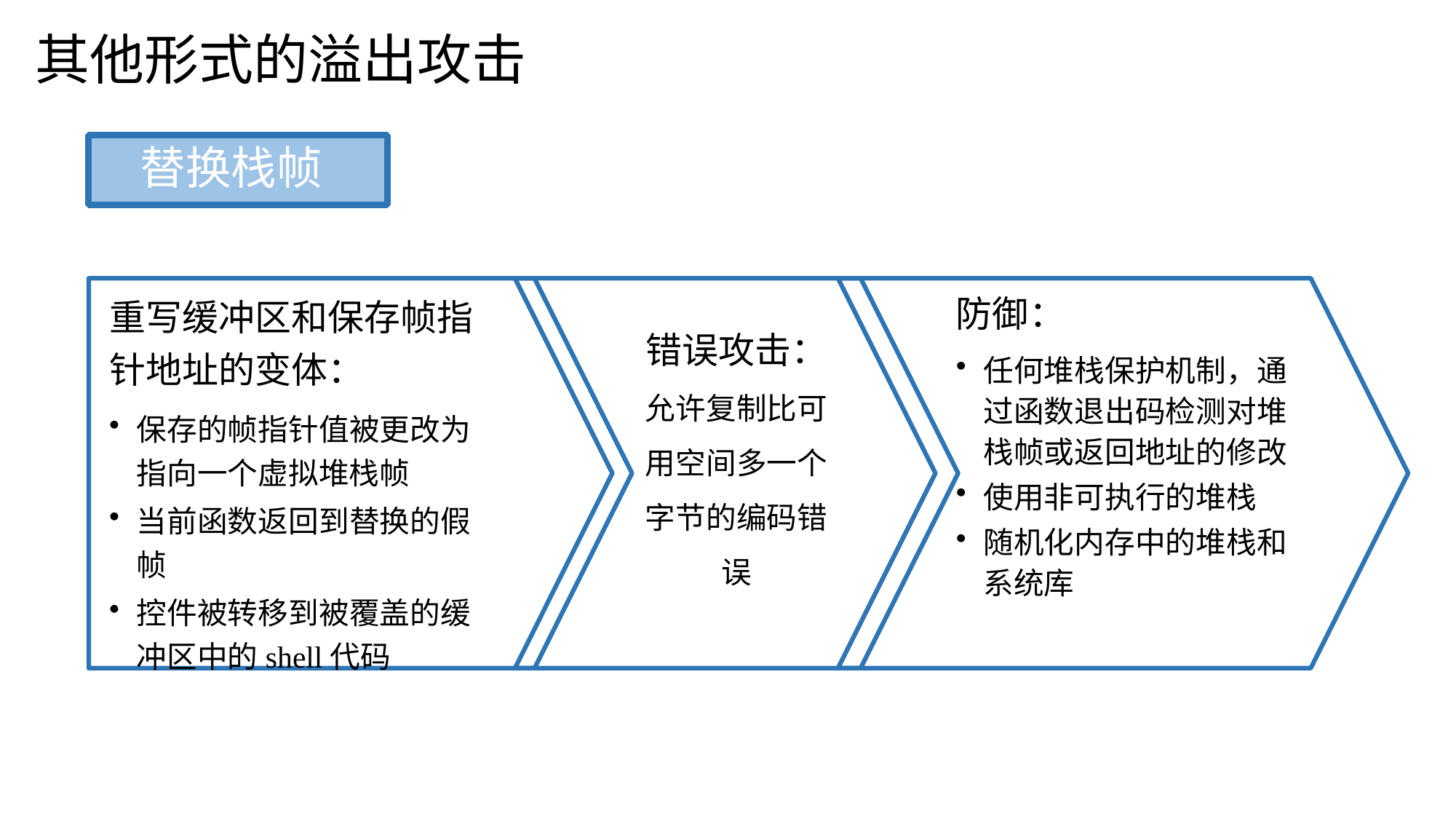

其他形式的溢出攻击

替换栈帧
重写缓冲区和保存帧指针地址的变体：
保存的帧指针值被更改为指向一个虚拟堆栈帧
当前函数返回到替换的假帧
控件被转移到被覆盖的缓冲区中的shell代码
错误攻击：允许复制比可用空间多一个字节的编码错误

防御：
任何堆栈保护机制，通过函数退出码检测对堆栈帧或返回地址的修改
使用非可执行的堆栈
随机化内存中的堆栈和系统库